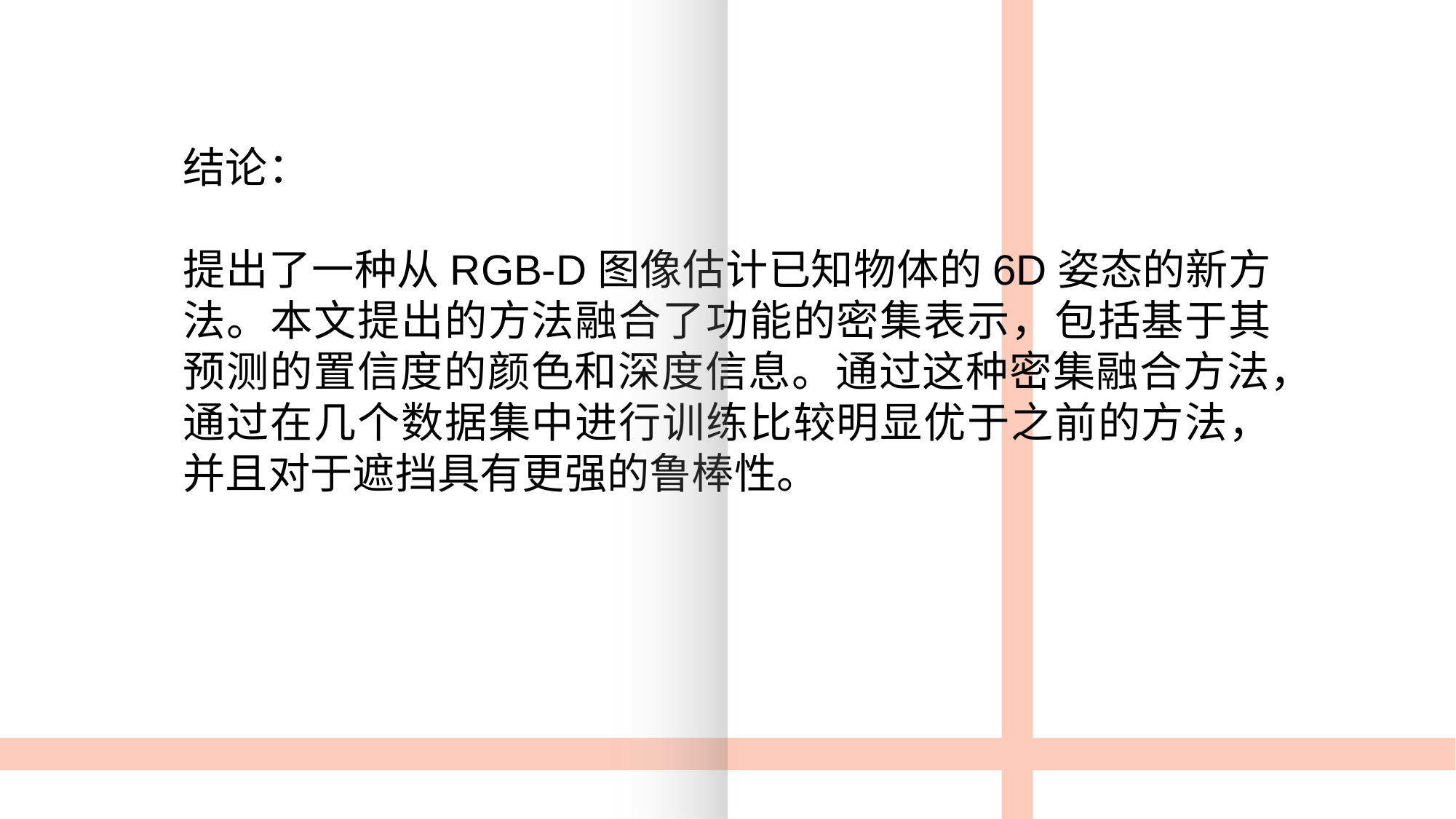

结论：

提出了一种从RGB-D图像估计已知物体的6D姿态的新方法。本文提出的方法融合了功能的密集表示，包括基于其预测的置信度的颜色和深度信息。通过这种密集融合方法，通过在几个数据集中进行训练比较明显优于之前的方法，并且对于遮挡具有更强的鲁棒性。